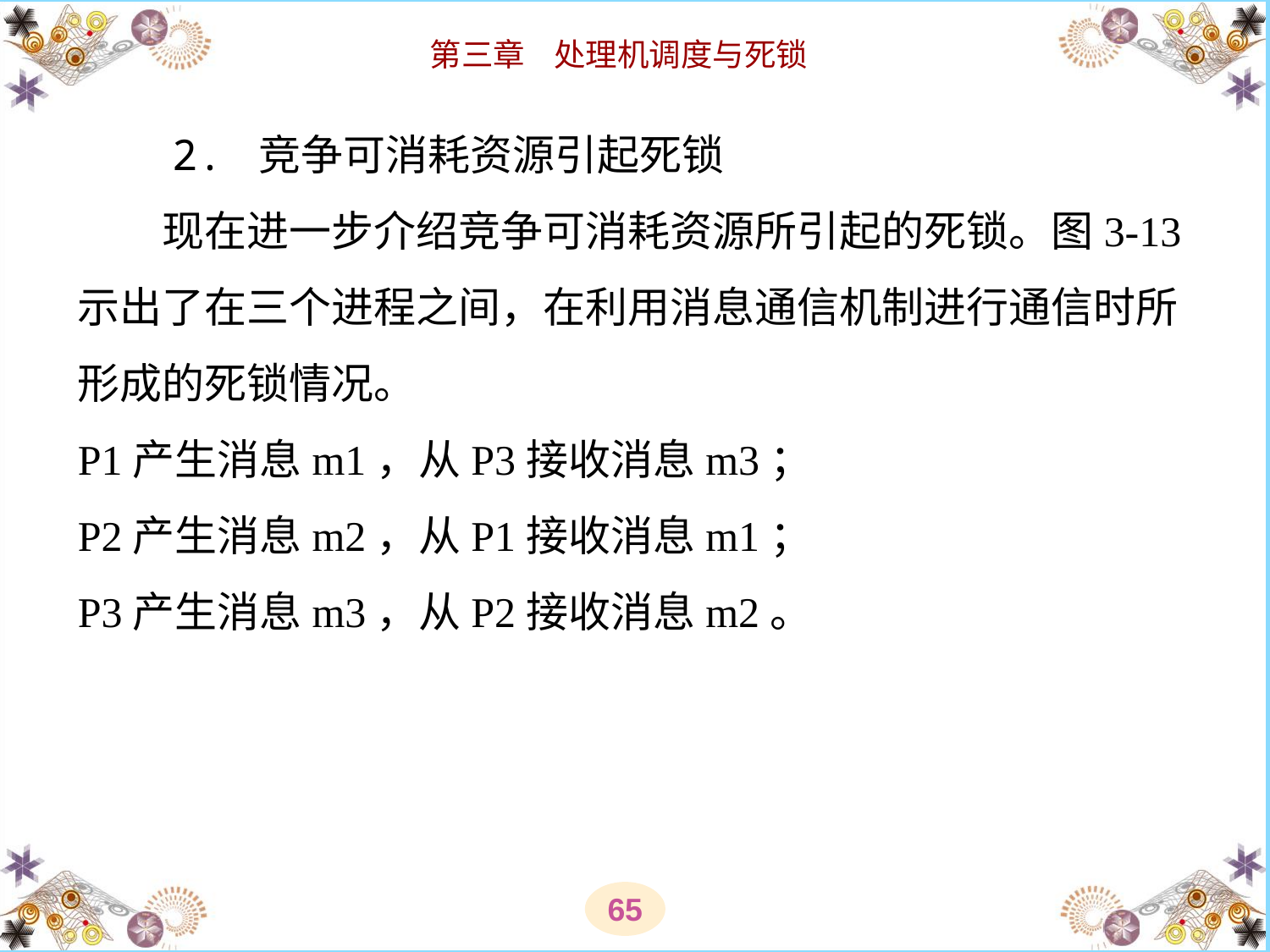

# 2. 竞争可消耗资源引起死锁 　　现在进一步介绍竞争可消耗资源所引起的死锁。图3-13示出了在三个进程之间，在利用消息通信机制进行通信时所形成的死锁情况。 P1产生消息m1，从P3接收消息m3； P2产生消息m2，从P1接收消息m1； P3产生消息m3，从P2接收消息m2。